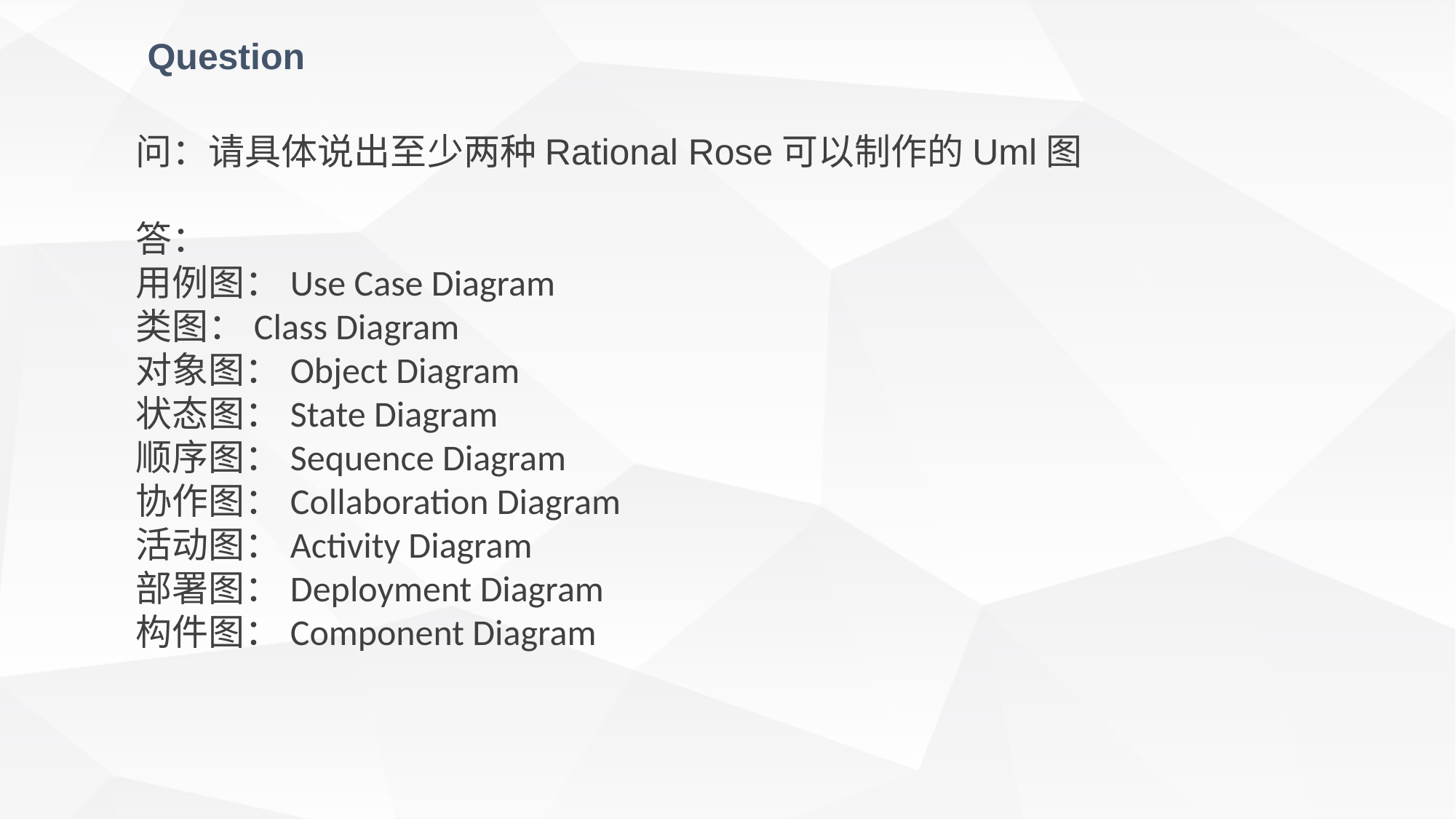

Question

问：请具体说出至少两种Rational Rose可以制作的Uml图

答：
用例图：Use Case Diagram
类图：Class Diagram
对象图：Object Diagram
状态图：State Diagram
顺序图：Sequence Diagram
协作图：Collaboration Diagram
活动图：Activity Diagram
部署图：Deployment Diagram
构件图：Component Diagram